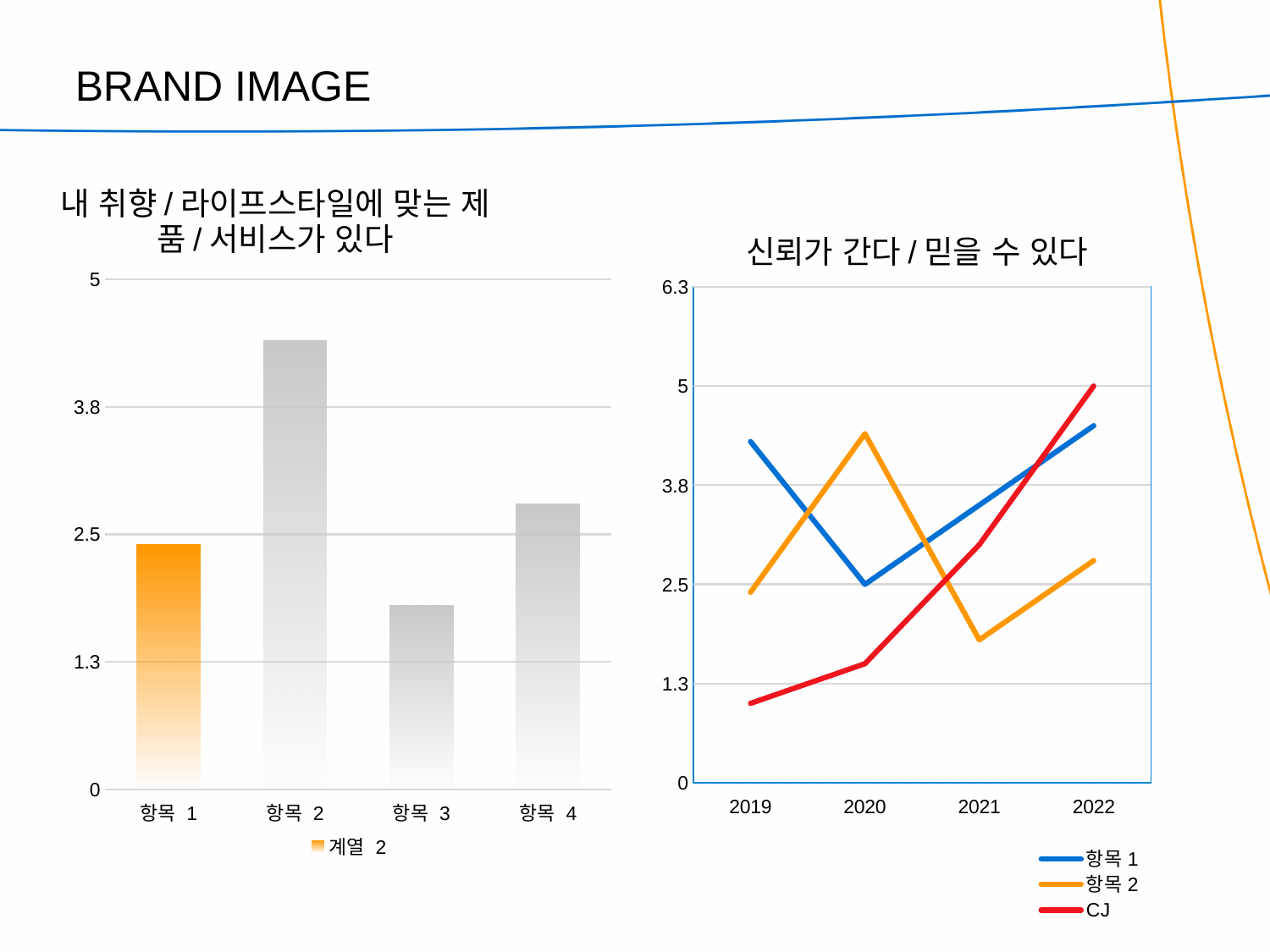

BRAND IMAGE

### Chart: 내 취향/라이프스타일에 맞는 제품/서비스가 있다

| Category |  |
|---|---|
| 항목 1 | 2.4 |
| 항목 2 | 4.4 |
| 항목 3 | 1.8 |
| 항목 4 | 2.8 |

### Chart: 신뢰가 간다/믿을 수 있다

| Category | 항목1 | 항목2 | CJ |
|---|---|---|---|
| 2019 | 4.3 | 2.4 | 1.0 |
| 2020 | 2.5 | 4.4 | 1.5 |
| 2021 | 3.5 | 1.8 | 3.0 |
| 2022 | 4.5 | 2.8 | 5.0 |